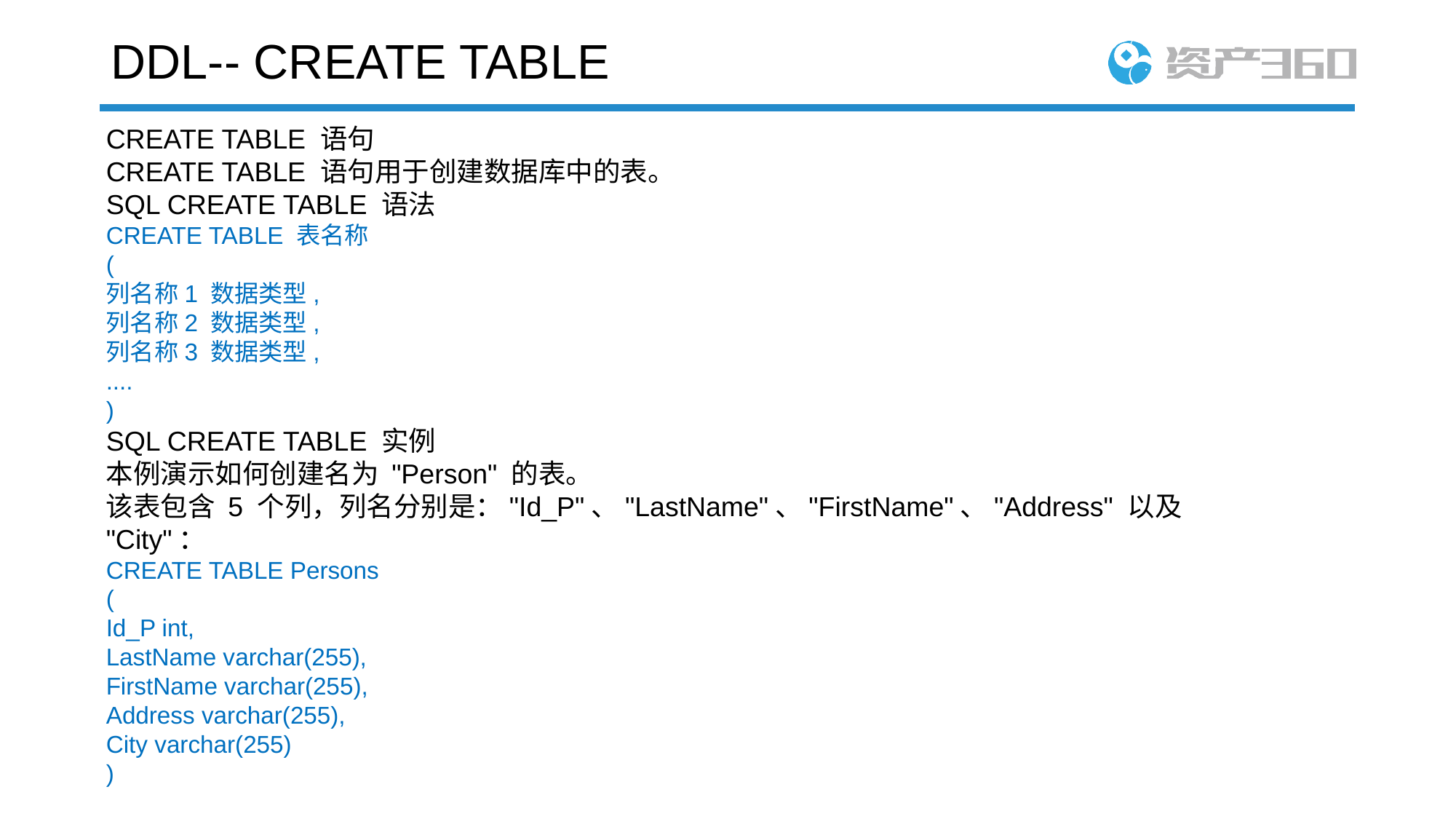

# DDL-- CREATE TABLE
CREATE TABLE 语句
CREATE TABLE 语句用于创建数据库中的表。
SQL CREATE TABLE 语法
CREATE TABLE 表名称
(
列名称1 数据类型,
列名称2 数据类型,
列名称3 数据类型,
....
)
SQL CREATE TABLE 实例
本例演示如何创建名为 "Person" 的表。
该表包含 5 个列，列名分别是："Id_P"、"LastName"、"FirstName"、"Address" 以及 "City"：
CREATE TABLE Persons
(
Id_P int,
LastName varchar(255),
FirstName varchar(255),
Address varchar(255),
City varchar(255)
)
20